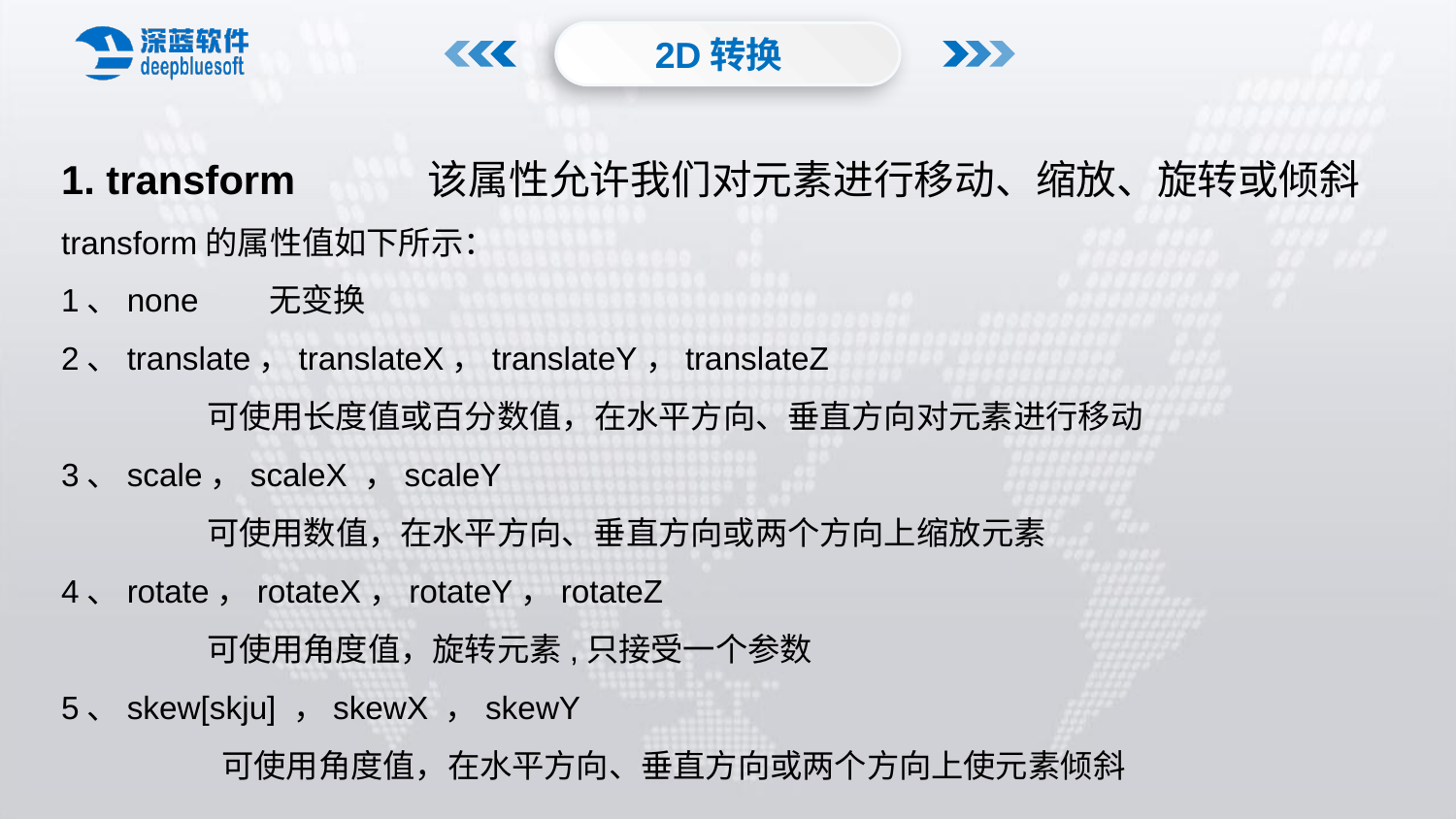

2D转换

1. transform           该属性允许我们对元素进行移动、缩放、旋转或倾斜
transform的属性值如下所示：
1、none       无变换
2、translate，translateX，translateY，translateZ
	可使用长度值或百分数值，在水平方向、垂直方向对元素进行移动
3、scale，scaleX ，scaleY
	可使用数值，在水平方向、垂直方向或两个方向上缩放元素
4、rotate，rotateX，rotateY，rotateZ
	可使用角度值，旋转元素,只接受一个参数
5、skew[skju] ，skewX ，skewY
    	 可使用角度值，在水平方向、垂直方向或两个方向上使元素倾斜